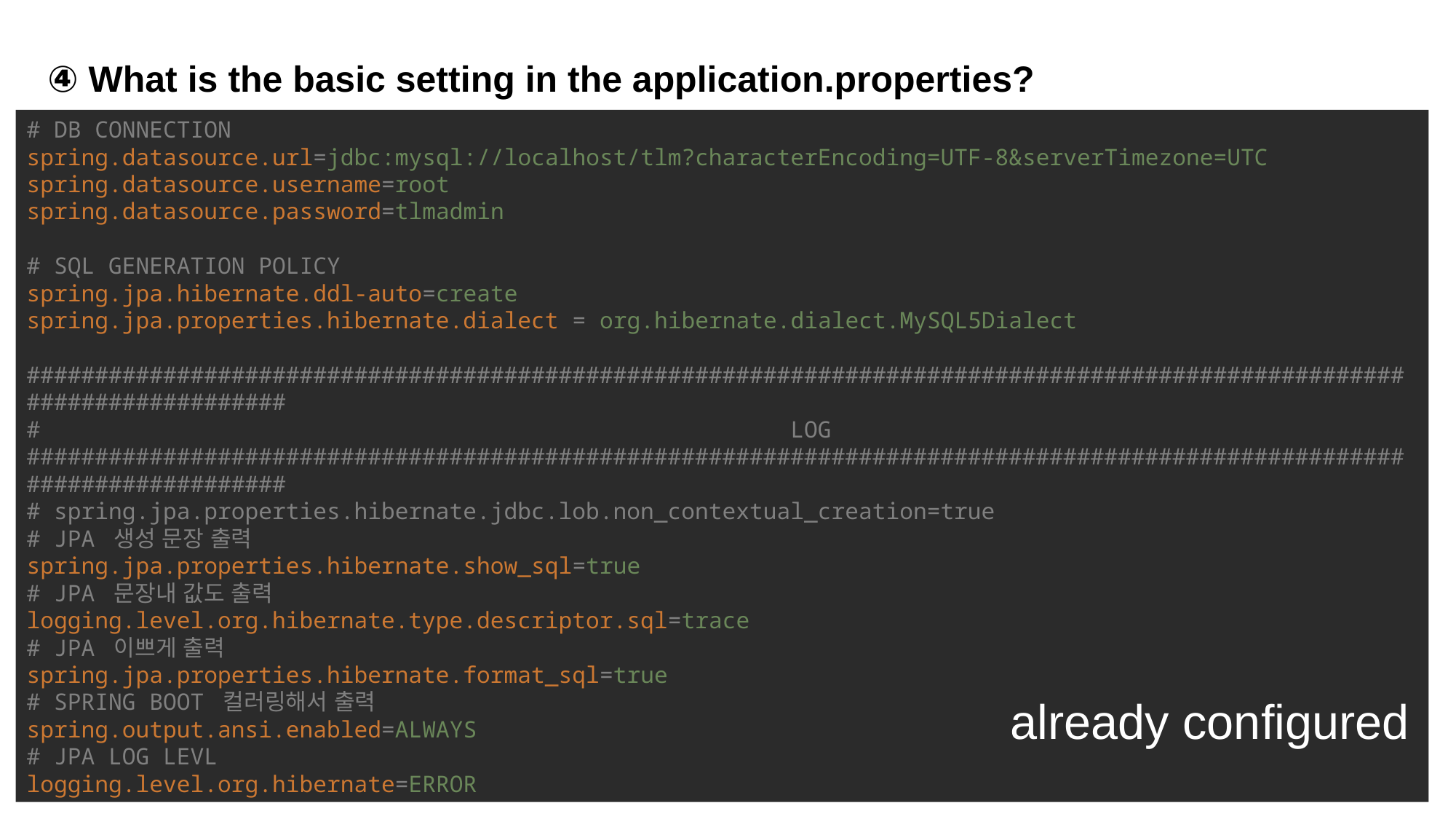

④ What is the basic setting in the application.properties?
# DB CONNECTION spring.datasource.url=jdbc:mysql://localhost/tlm?characterEncoding=UTF-8&serverTimezone=UTC spring.datasource.username=root spring.datasource.password=tlmadmin # SQL GENERATION POLICY spring.jpa.hibernate.ddl-auto=create spring.jpa.properties.hibernate.dialect = org.hibernate.dialect.MySQL5Dialect ######################################################################################################################## #                                                       LOG ######################################################################################################################## # spring.jpa.properties.hibernate.jdbc.lob.non_contextual_creation=true
# JPA 생성 문장 출력 spring.jpa.properties.hibernate.show_sql=true # JPA 문장내 값도 출력 logging.level.org.hibernate.type.descriptor.sql=trace # JPA 이쁘게 출력 spring.jpa.properties.hibernate.format_sql=true # SPRING BOOT 컬러링해서 출력 spring.output.ansi.enabled=ALWAYS # JPA LOG LEVL logging.level.org.hibernate=ERROR
already configured